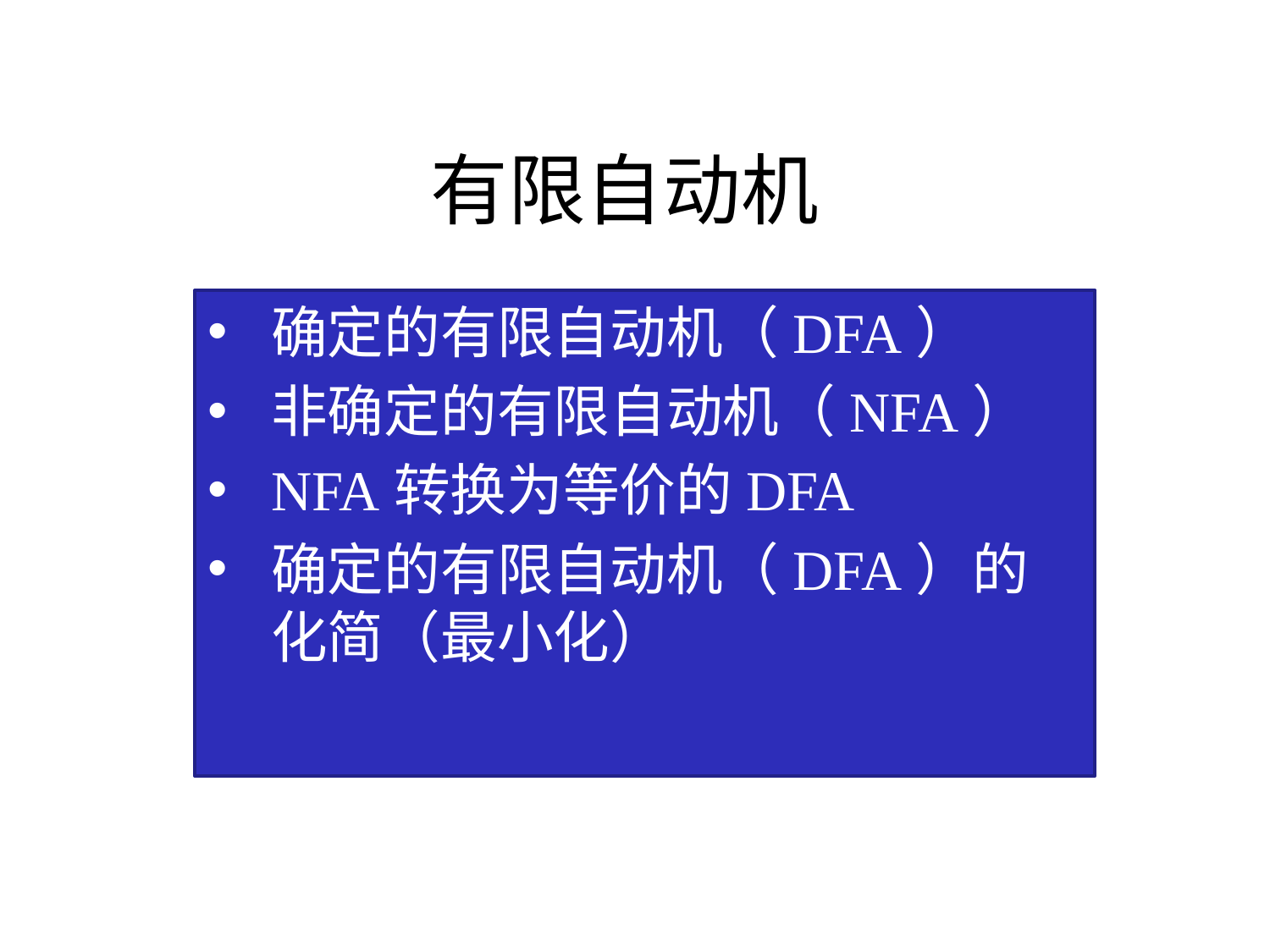

# 有限自动机
确定的有限自动机（DFA）
非确定的有限自动机（NFA）
NFA转换为等价的DFA
确定的有限自动机（DFA）的化简（最小化）